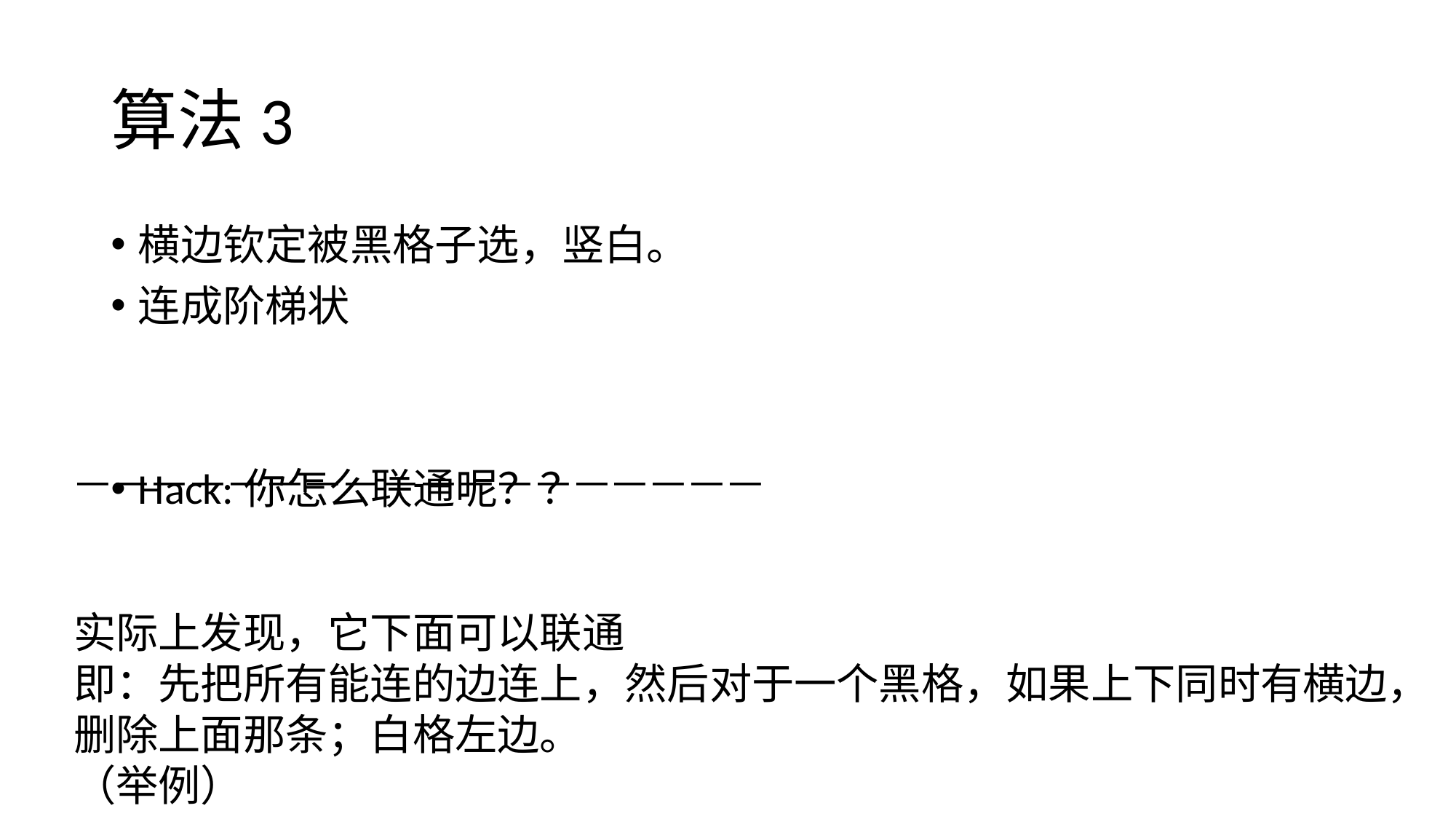

# 算法3
横边钦定被黑格子选，竖白。
连成阶梯状

Hack:你怎么联通呢？？

——————————————————

实际上发现，它下面可以联通
即：先把所有能连的边连上，然后对于一个黑格，如果上下同时有横边，
删除上面那条；白格左边。
（举例）